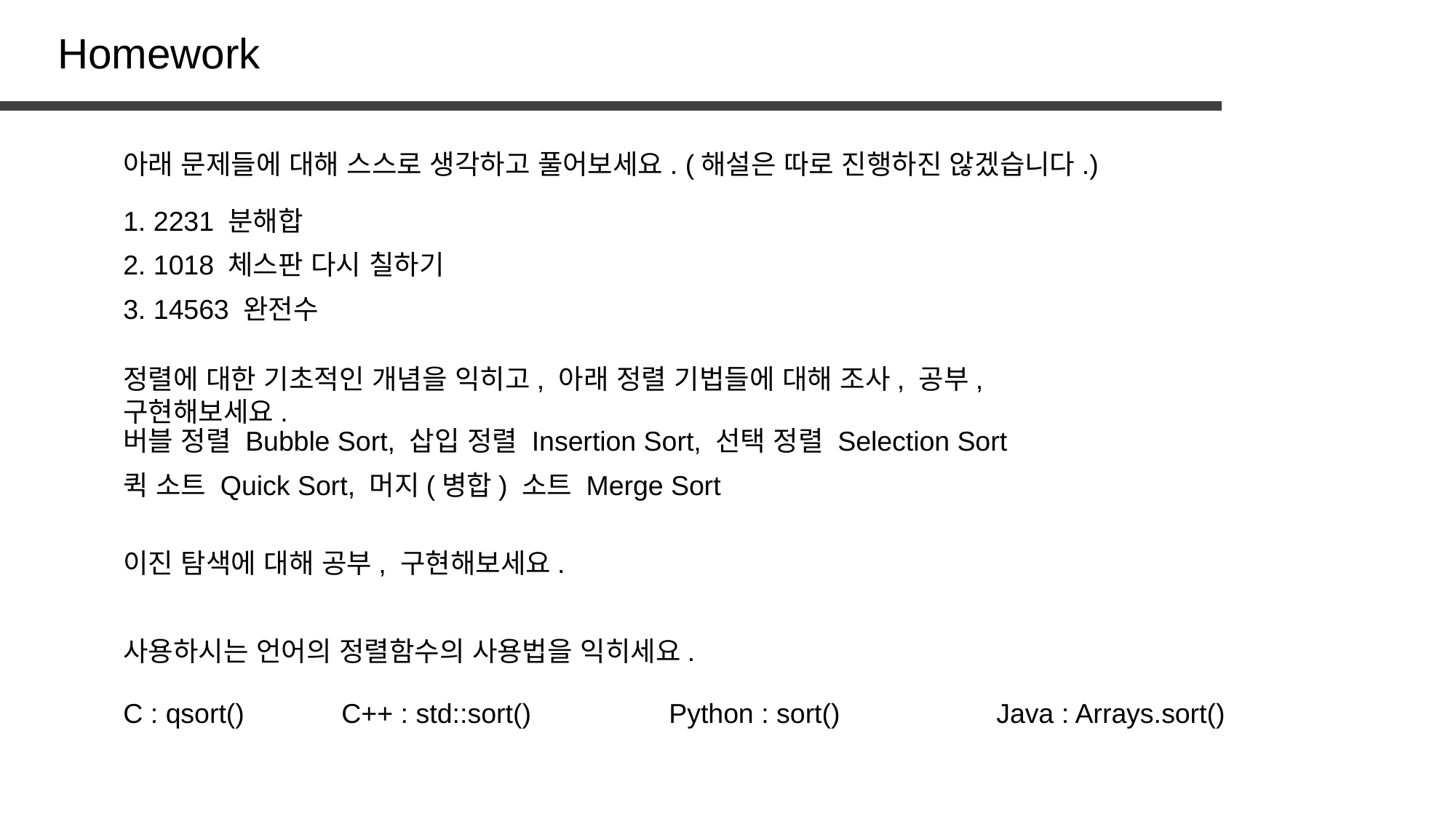

Homework
아래 문제들에 대해 스스로 생각하고 풀어보세요. (해설은 따로 진행하진 않겠습니다.)
1. 2231 분해합
2. 1018 체스판 다시 칠하기
3. 14563 완전수
정렬에 대한 기초적인 개념을 익히고, 아래 정렬 기법들에 대해 조사, 공부, 구현해보세요.
버블 정렬 Bubble Sort, 삽입 정렬 Insertion Sort, 선택 정렬 Selection Sort
퀵 소트 Quick Sort, 머지(병합) 소트 Merge Sort
이진 탐색에 대해 공부, 구현해보세요.
사용하시는 언어의 정렬함수의 사용법을 익히세요.
C : qsort()	C++ : std::sort()		Python : sort()		Java : Arrays.sort()